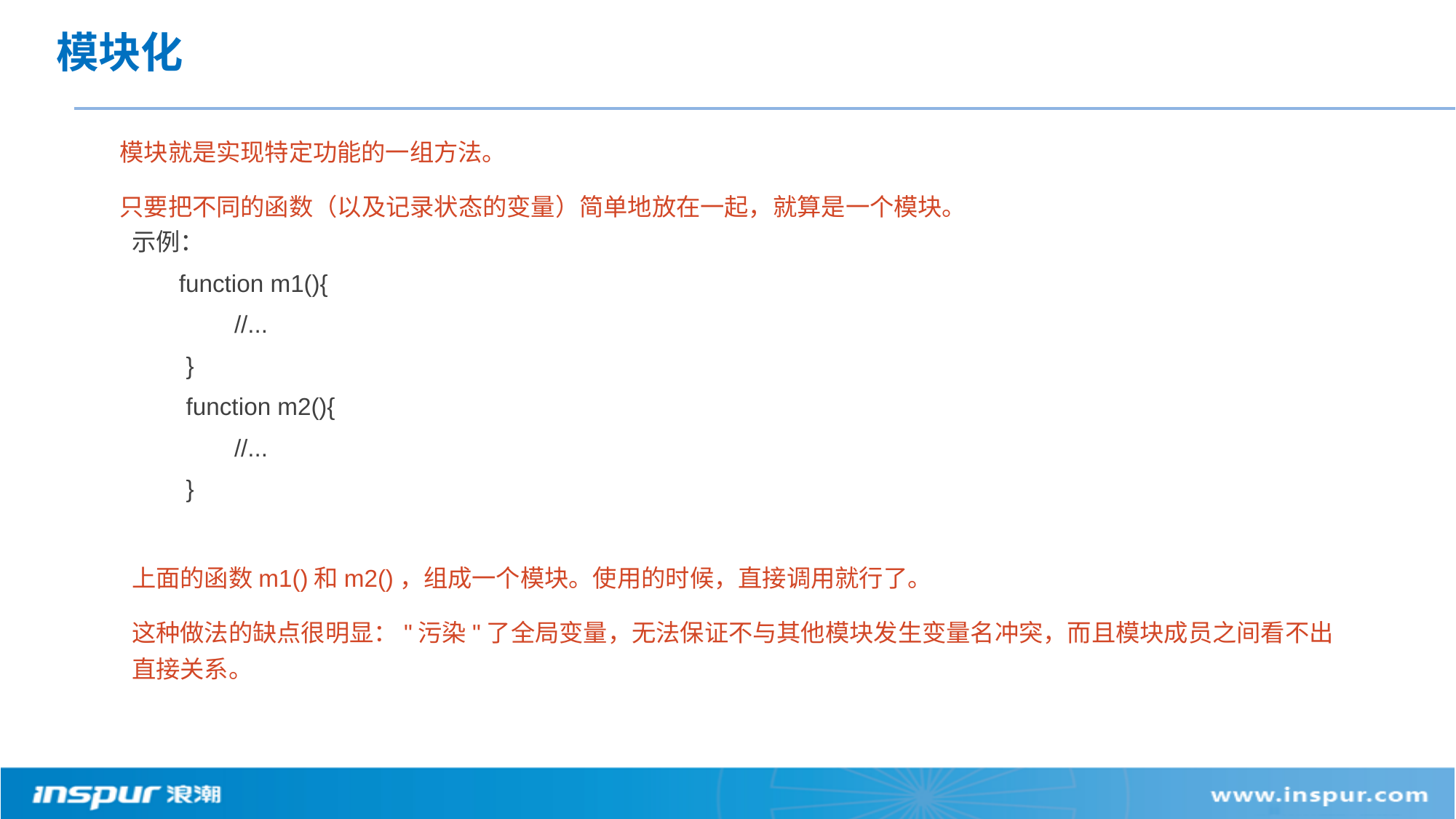

# 模块化
模块就是实现特定功能的一组方法。
只要把不同的函数（以及记录状态的变量）简单地放在一起，就算是一个模块。
示例：
       function m1(){
　　　　//...
　　}
　　function m2(){
　　　　//...
　　}
上面的函数m1()和m2()，组成一个模块。使用的时候，直接调用就行了。
这种做法的缺点很明显："污染"了全局变量，无法保证不与其他模块发生变量名冲突，而且模块成员之间看不出直接关系。